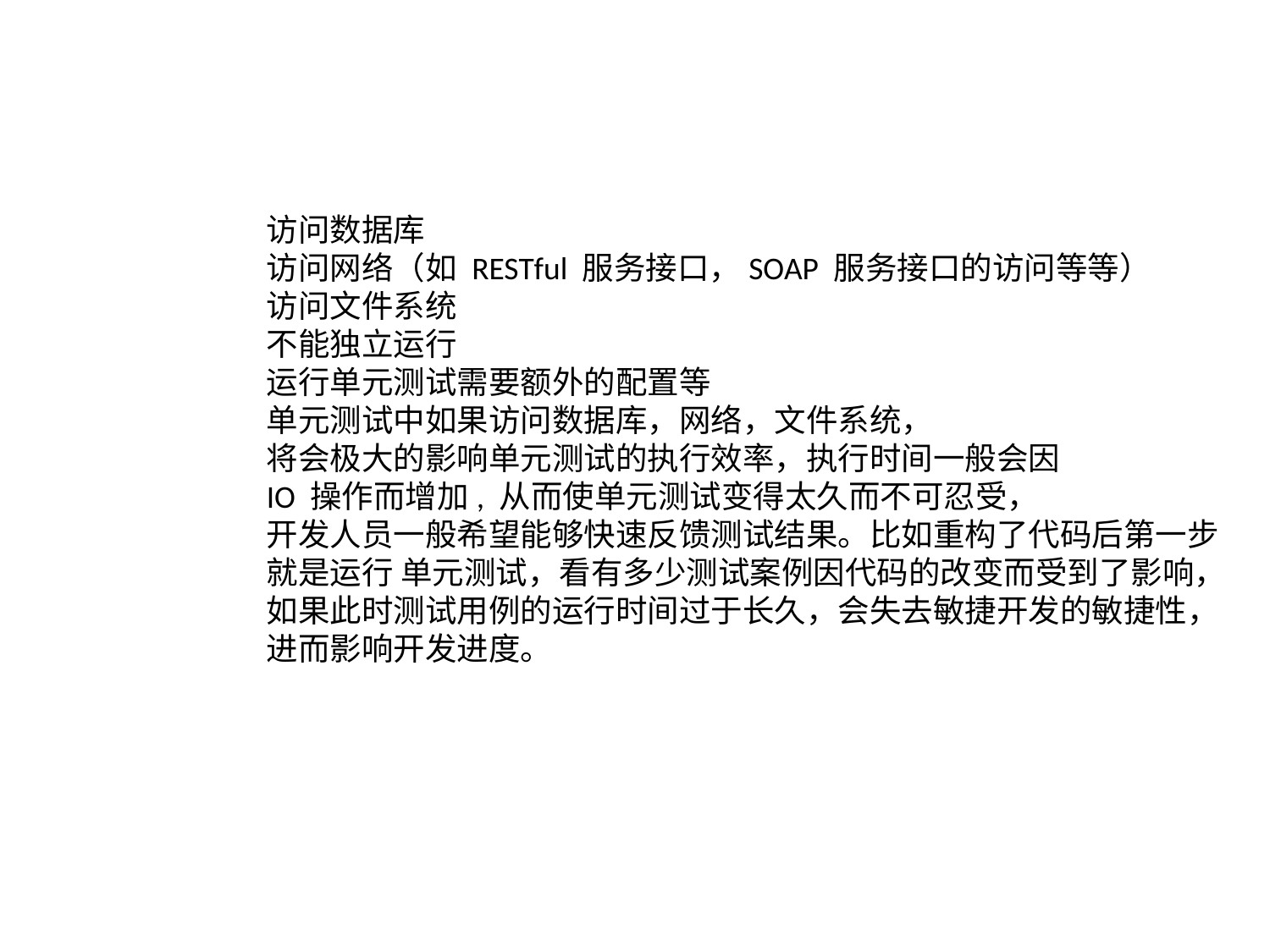

访问数据库
访问网络（如 RESTful 服务接口，SOAP 服务接口的访问等等）
访问文件系统
不能独立运行
运行单元测试需要额外的配置等
单元测试中如果访问数据库，网络，文件系统，
将会极大的影响单元测试的执行效率，执行时间一般会因
IO 操作而增加, 从而使单元测试变得太久而不可忍受，
开发人员一般希望能够快速反馈测试结果。比如重构了代码后第一步
就是运行 单元测试，看有多少测试案例因代码的改变而受到了影响，
如果此时测试用例的运行时间过于长久，会失去敏捷开发的敏捷性，
进而影响开发进度。